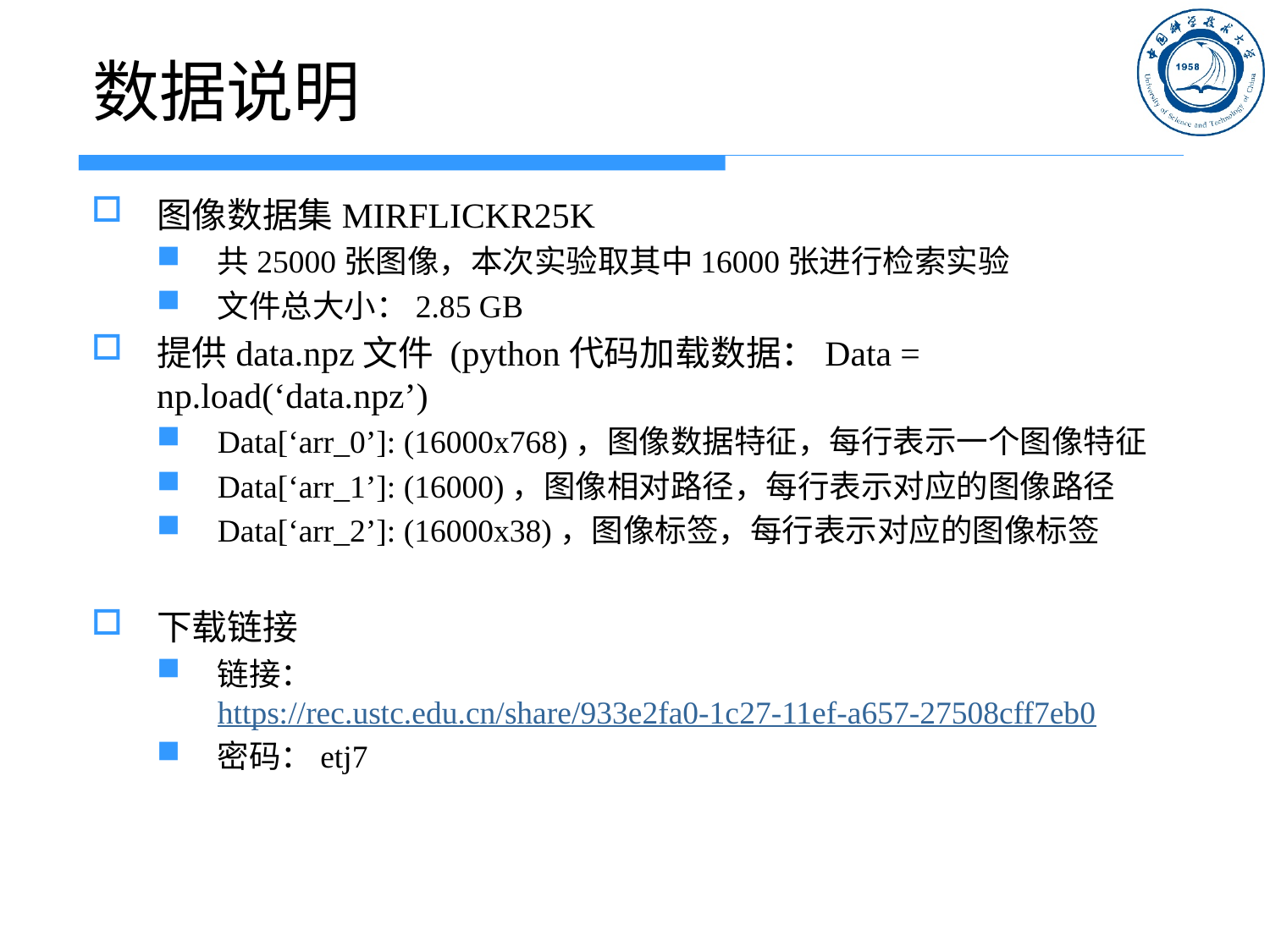

# 数据说明
图像数据集MIRFLICKR25K
共25000张图像，本次实验取其中16000张进行检索实验
文件总大小：2.85 GB
提供data.npz文件 (python代码加载数据：Data = np.load(‘data.npz’)
Data[‘arr_0’]: (16000x768)，图像数据特征，每行表示一个图像特征
Data[‘arr_1’]: (16000)，图像相对路径，每行表示对应的图像路径
Data[‘arr_2’]: (16000x38)，图像标签，每行表示对应的图像标签

下载链接
链接：https://rec.ustc.edu.cn/share/933e2fa0-1c27-11ef-a657-27508cff7eb0
密码：etj7